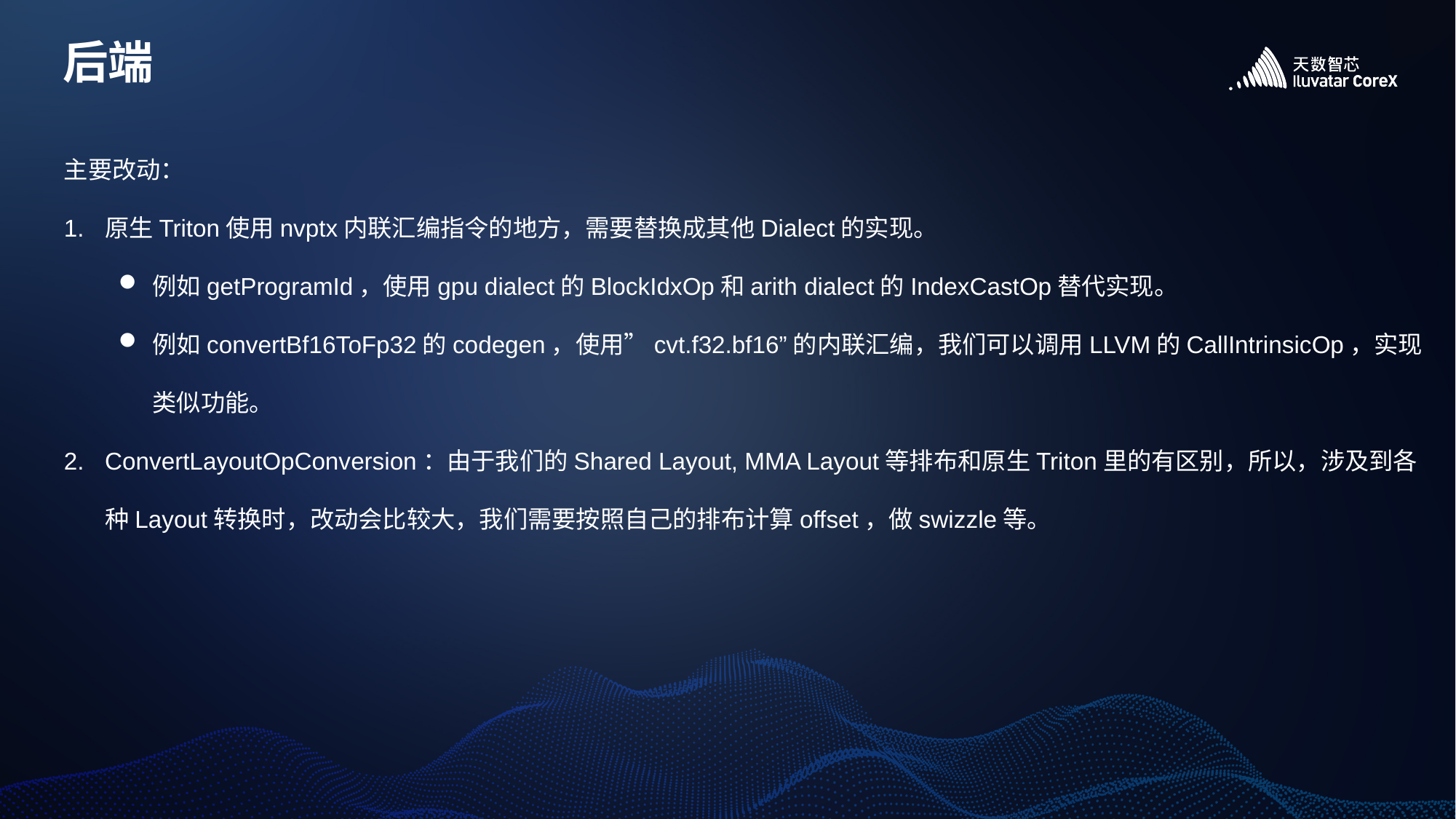

# 后端
主要改动：
原生Triton使用nvptx内联汇编指令的地方，需要替换成其他Dialect的实现。
例如getProgramId，使用gpu dialect的BlockIdxOp和arith dialect的IndexCastOp替代实现。
例如convertBf16ToFp32的codegen，使用”cvt.f32.bf16”的内联汇编，我们可以调用LLVM的CallIntrinsicOp，实现类似功能。
ConvertLayoutOpConversion：由于我们的Shared Layout, MMA Layout等排布和原生Triton里的有区别，所以，涉及到各种Layout转换时，改动会比较大，我们需要按照自己的排布计算offset，做swizzle等。